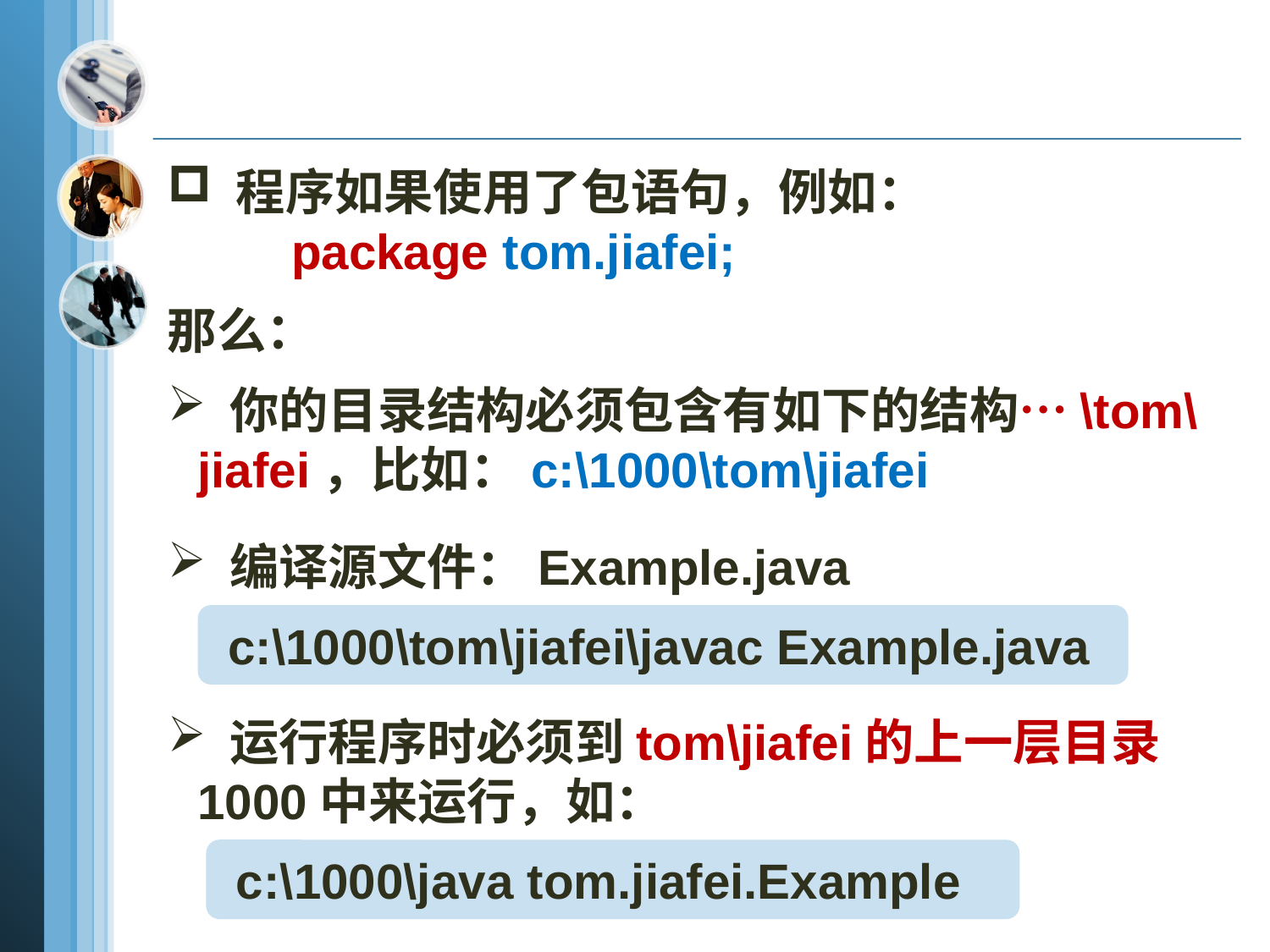

程序如果使用了包语句，例如：
         package tom.jiafei;
那么：
 你的目录结构必须包含有如下的结构…\tom\jiafei，比如：c:\1000\tom\jiafei
 编译源文件：Example.java
 c:\1000\tom\jiafei\javac Example.java
 运行程序时必须到tom\jiafei的上一层目录1000中来运行，如：
 c:\1000\java tom.jiafei.Example